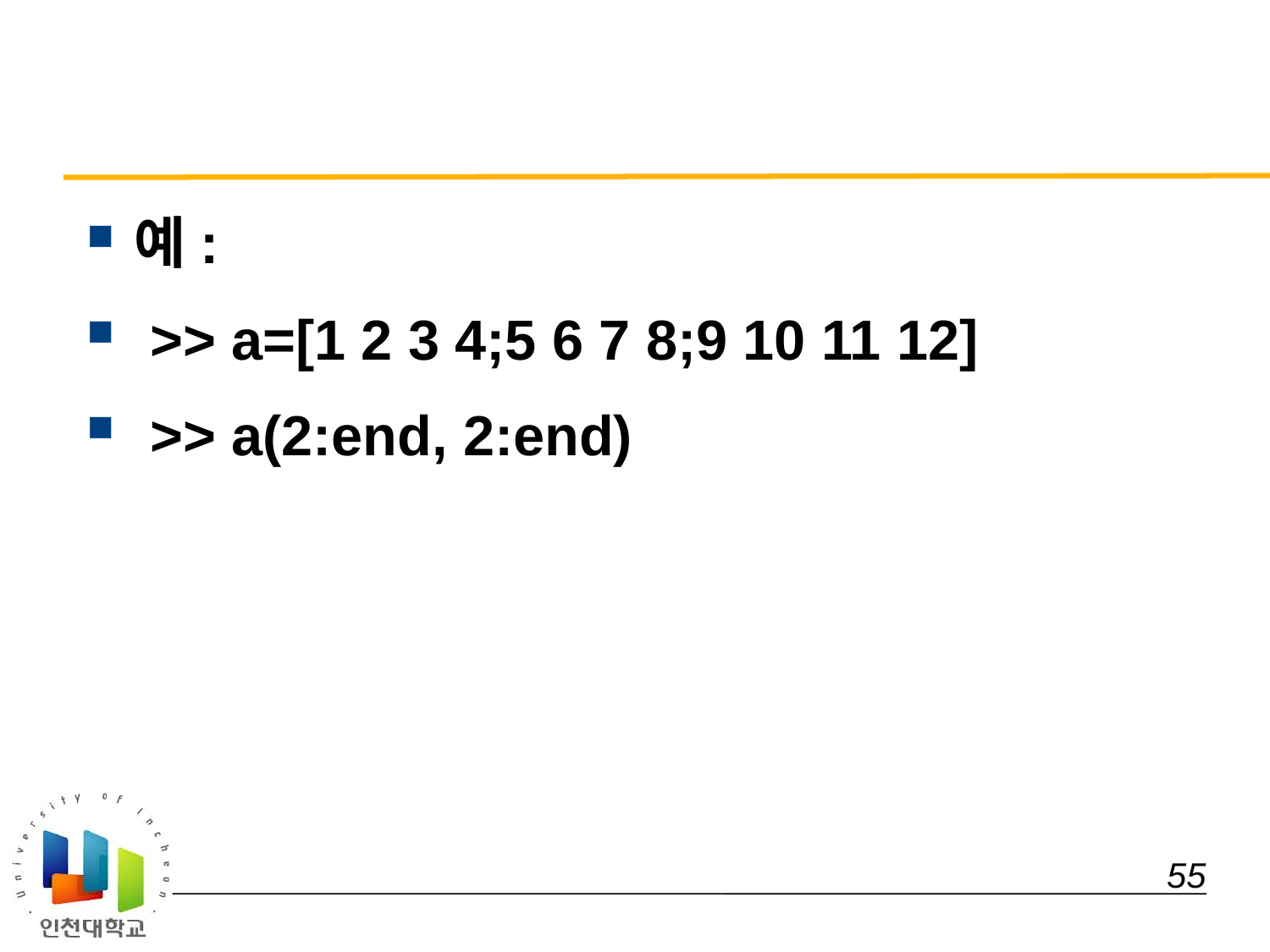

#
예:
 >> a=[1 2 3 4;5 6 7 8;9 10 11 12]
 >> a(2:end, 2:end)
 55